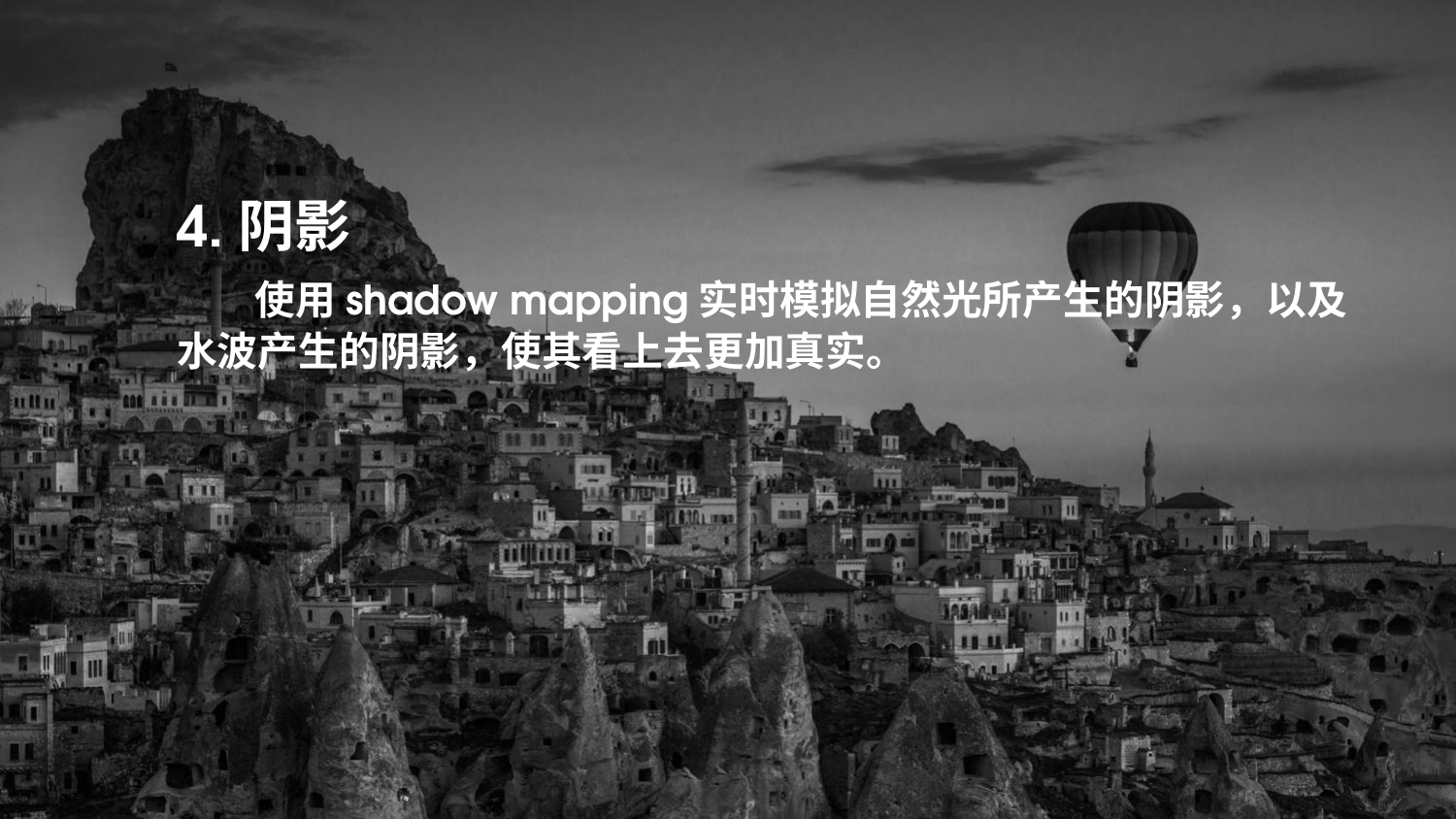

4.阴影
     使用shadow mapping实时模拟自然光所产生的阴影，以及水波产生的阴影，使其看上去更加真实。